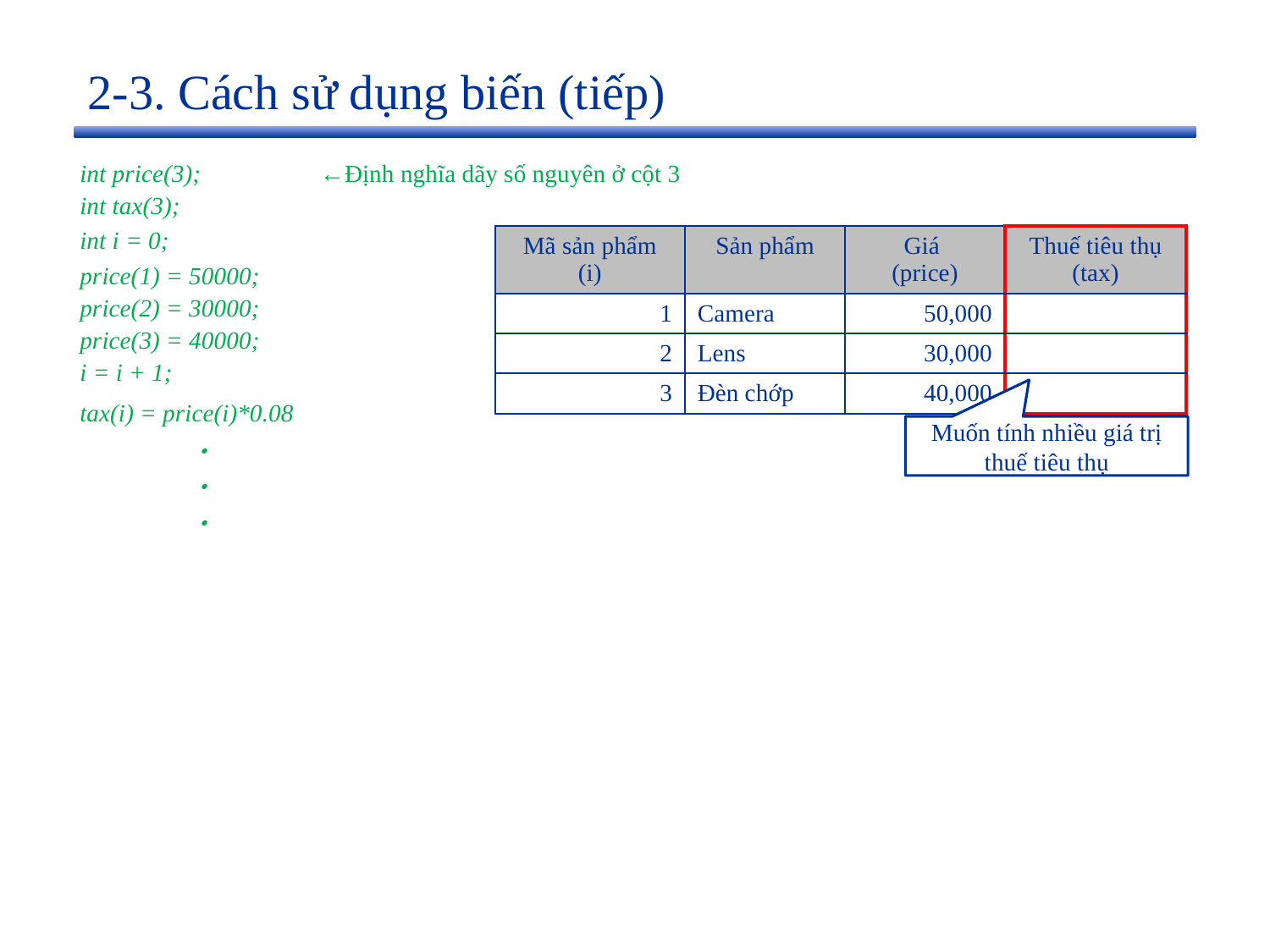

# 2-3. Cách sử dụng biến (tiếp)
| int price(3); | ←Định nghĩa dãy số nguyên ở cột 3 |  |
| --- | --- | --- |
| int tax(3); |  |  |
| int i = 0; |  |  |
| price(1) = 50000; |  |  |
| price(2) = 30000; |  |  |
| price(3) = 40000; |  |  |
| i = i + 1; |  |  |
| tax(i) = price(i)\*0.08 |  |  |
| ・ ・ ・ |  |  |
| Mã sản phẩm (i) | Sản phẩm | Giá (price) | Thuế tiêu thụ (tax) |
| --- | --- | --- | --- |
| 1 | Camera | 50,000 |  |
| 2 | Lens | 30,000 |  |
| 3 | Đèn chớp | 40,000 |  |
Muốn tính nhiều giá trị thuế tiêu thụ